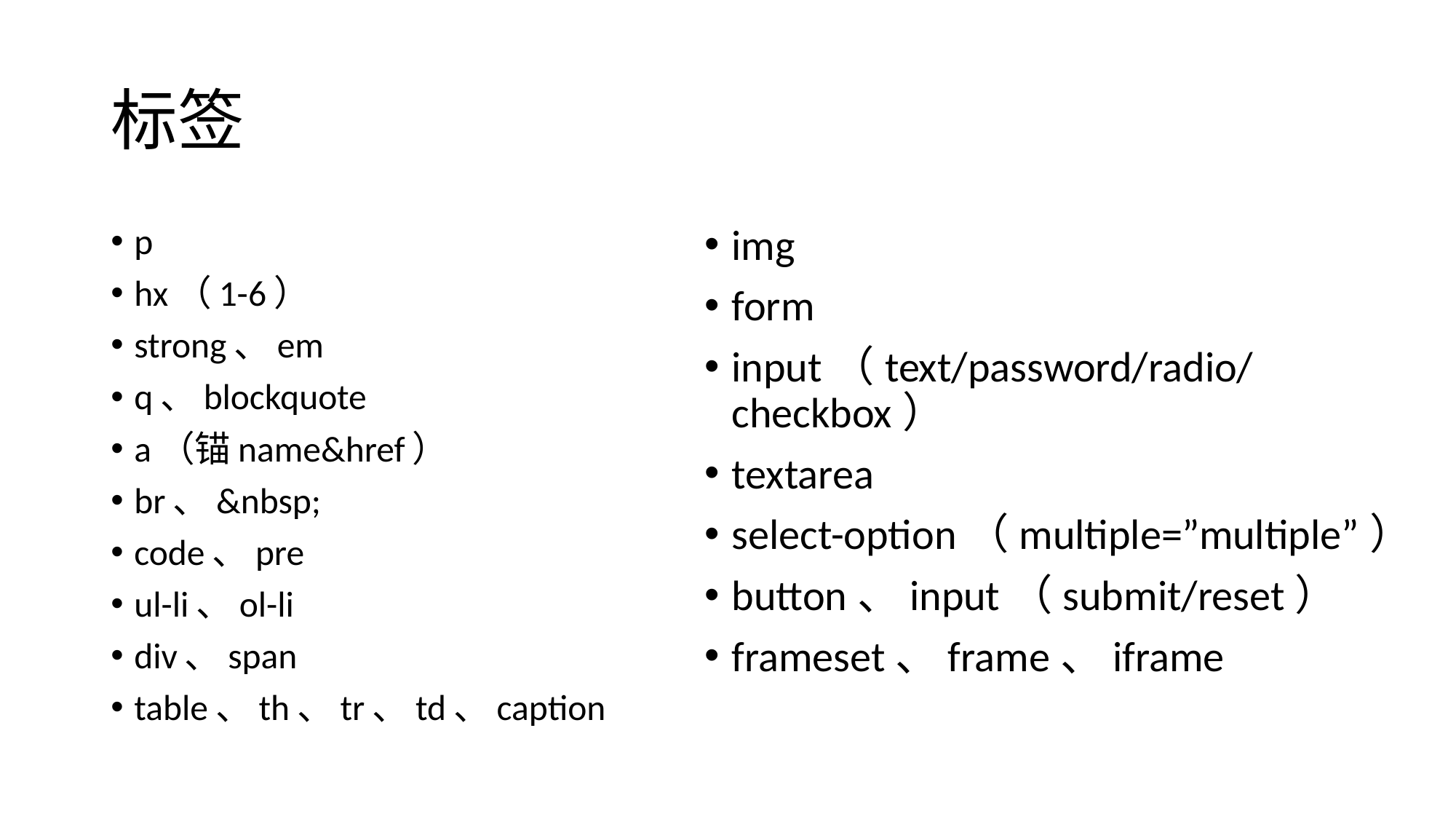

# 标签
p
hx（1-6）
strong、em
q、blockquote
a（锚name&href）
br、&nbsp;
code、pre
ul-li、ol-li
div、span
table、th、tr、td、caption

img
form
input（text/password/radio/checkbox）
textarea
select-option（multiple=”multiple”）
button、input（submit/reset）
frameset、frame、iframe